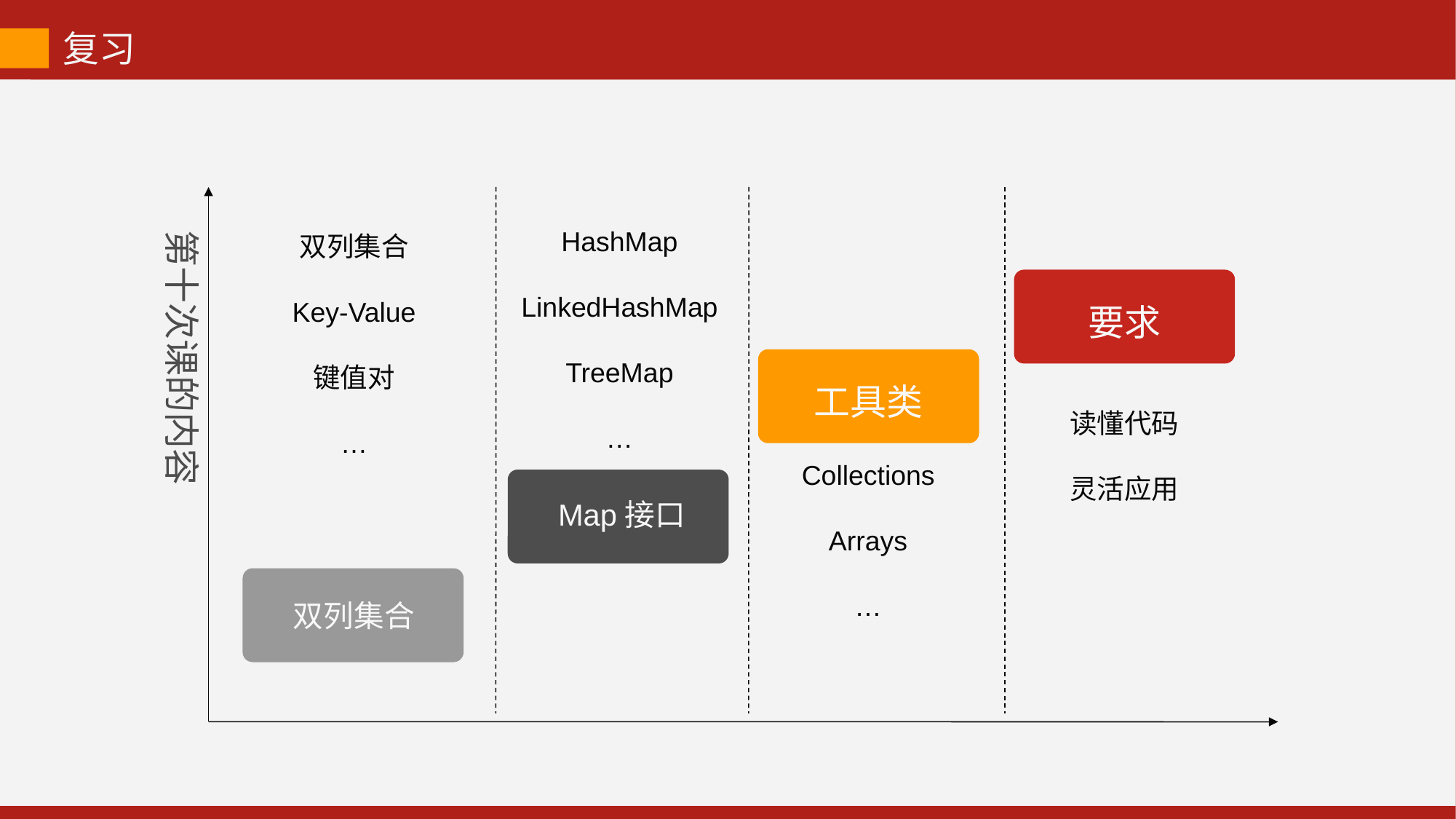

复习

HashMap

LinkedHashMap

TreeMap

…
第十次课的内容
双列集合

Key-Value

键值对

…

要求

工具类

读懂代码

灵活应用

Collections

Arrays

…

Map接口

双列集合